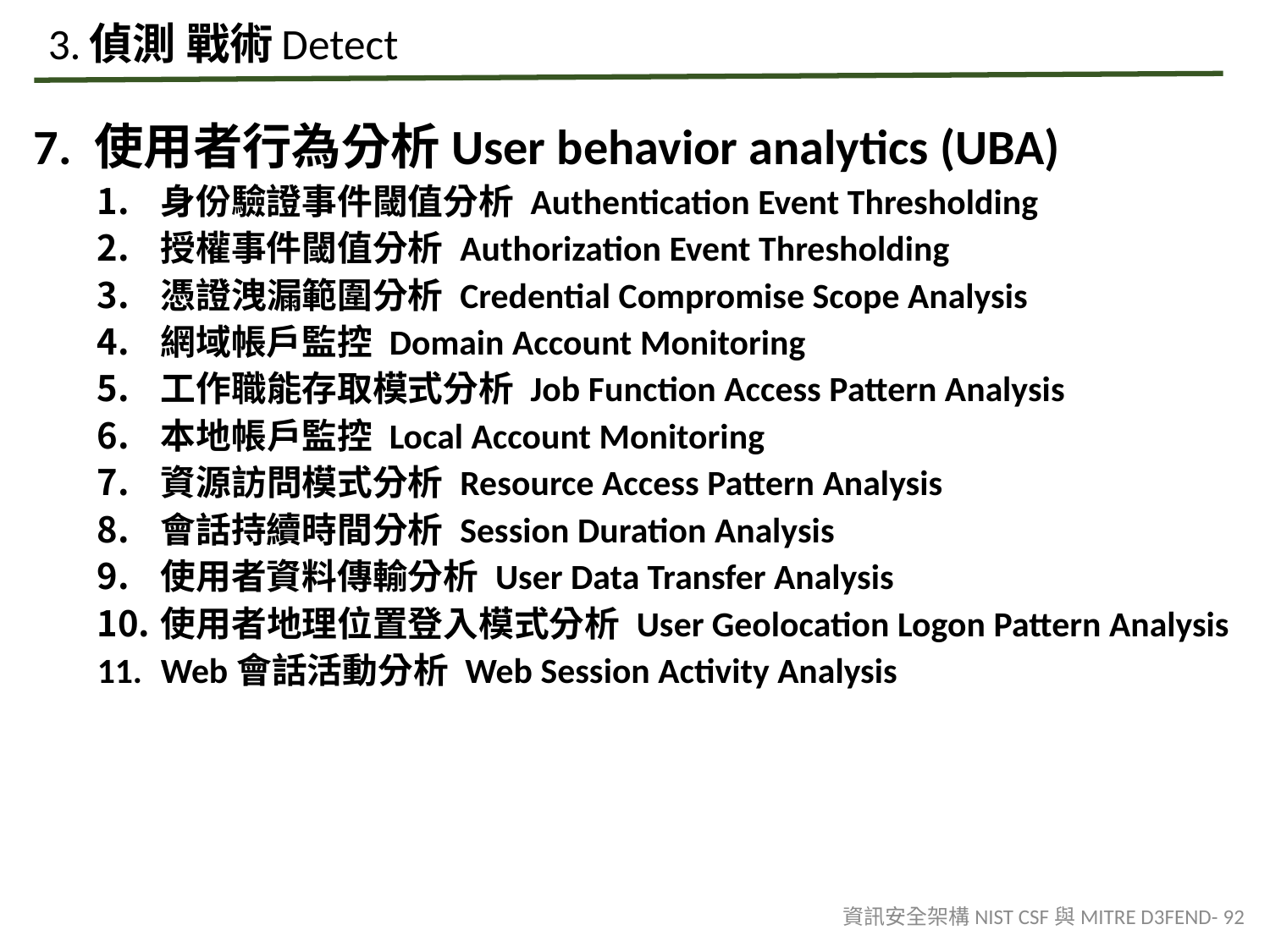

# 3.偵測 戰術Detect
7. 使用者行為分析User behavior analytics (UBA)
身份驗證事件閾值分析 Authentication Event Thresholding
授權事件閾值分析 Authorization Event Thresholding
憑證洩漏範圍分析 Credential Compromise Scope Analysis
網域帳戶監控 Domain Account Monitoring
工作職能存取模式分析 Job Function Access Pattern Analysis
本地帳戶監控 Local Account Monitoring
資源訪問模式分析 Resource Access Pattern Analysis
會話持續時間分析 Session Duration Analysis
使用者資料傳輸分析 User Data Transfer Analysis
使用者地理位置登入模式分析 User Geolocation Logon Pattern Analysis
Web會話活動分析 Web Session Activity Analysis
資訊安全架構NIST CSF與MITRE D3FEND- 92